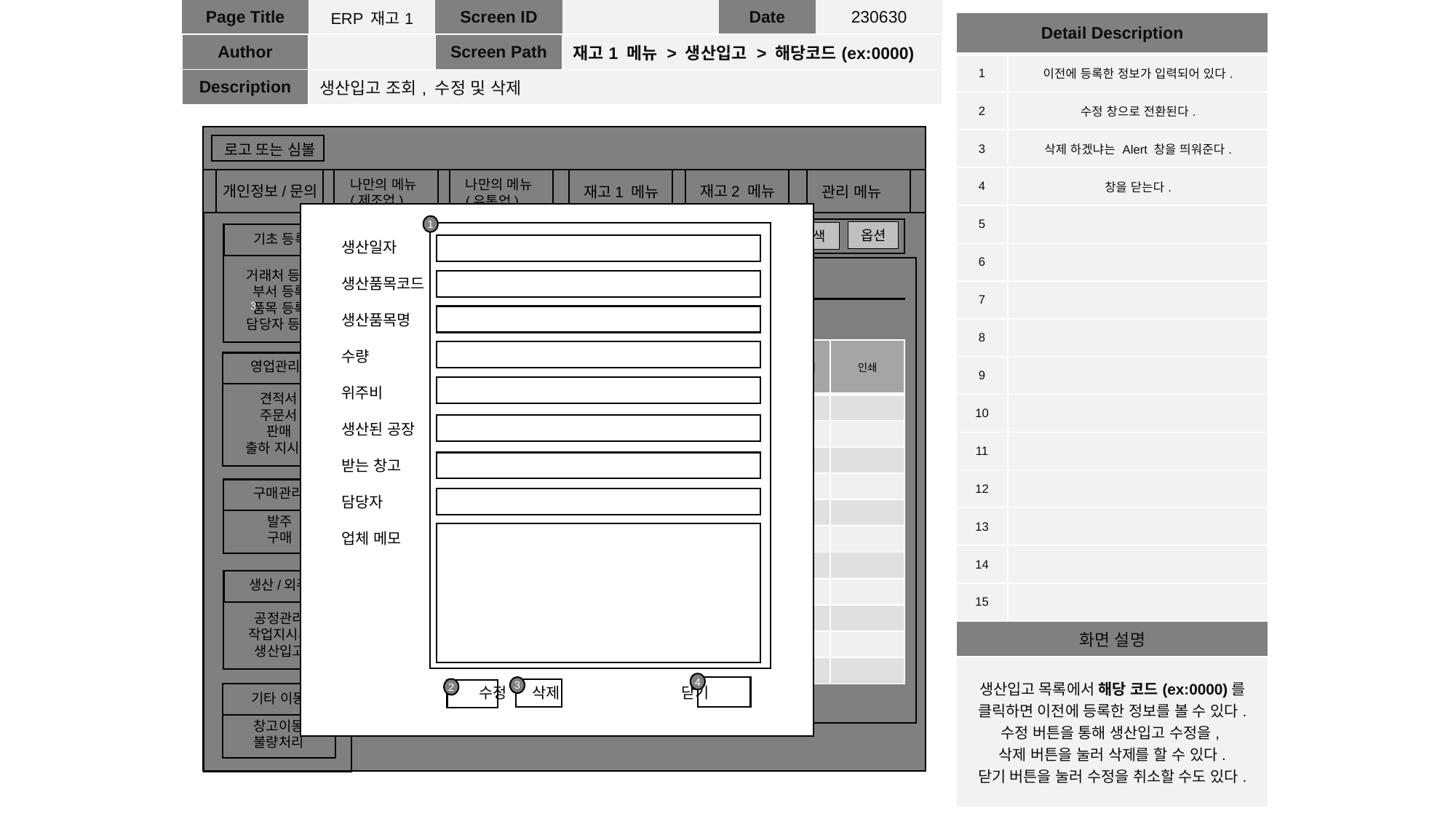

| Page Title | ERP 재고1 | Screen ID |  | Date | 230630 |
| --- | --- | --- | --- | --- | --- |
| Author |  | Screen Path | 재고1 메뉴 > 생산입고 > 해당코드(ex:0000) |  |  |
| Description | 생산입고 조회, 수정 및 삭제 |  |  |  |  |
| Detail Description |  |
| --- | --- |
| 1 | 이전에 등록한 정보가 입력되어 있다. |
| 2 | 수정 창으로 전환된다. |
| 3 | 삭제 하겠냐는 Alert 창을 띄워준다. |
| 4 | 창을 닫는다. |
| 5 |  |
| 6 |  |
| 7 |  |
| 8 |  |
| 9 |  |
| 10 |  |
| 11 |  |
| 12 |  |
| 13 |  |
| 14 |  |
| 15 |  |
| 화면 설명 |  |
| 생산입고 목록에서 해당 코드(ex:0000)를 클릭하면 이전에 등록한 정보를 볼 수 있다. 수정 버튼을 통해 생산입고 수정을, 삭제 버튼을 눌러 삭제를 할 수 있다. 닫기 버튼을 눌러 수정을 취소할 수도 있다. |  |

로고 또는 심볼

나만의 메뉴(제조업)
나만의 메뉴(유통업)
재고2 메뉴
개인정보/문의
재고1 메뉴
관리 메뉴

1

옵션

검색
생산입고 조회
거래처 리스트

기초 등록
생산일자

생산품목코드

생산품목명

수량

위주비

생산된 공장

받는 창고

담당자

업체 메모

거래처 등록
부서 등록
품목 등록
담당자 등록

| 전체 | 결재중 | 미확인 | 확인 | 생산입고 이력 조회 |
| --- | --- | --- | --- | --- |
3
3
1 2 3

>
>
|  | 입고번호 | 생산된 공장명 | 받는 창고명 | 품목 | 수량 | 작업지시서 | 인쇄 |
| --- | --- | --- | --- | --- | --- | --- | --- |
|  | 0000 |  |  |  |  |  |  |
|  |  |  |  |  |  |  |  |
|  |  |  |  |  |  |  |  |
|  |  |  |  |  |  |  |  |
|  |  |  |  |  |  |  |  |
|  |  |  |  |  |  |  |  |
|  |  |  |  |  |  |  |  |
|  |  |  |  |  |  |  |  |
|  |  |  |  |  |  |  |  |
|  |  |  |  |  |  |  |  |
|  |  |  |  |  |  |  |  |

영업관리

견적서
주문서
판매
출하 지시서
1

구매관리

발주
구매

생산/외주
공정관리
작업지시서
생산입고
3
2
1
4
3

                   수정      삭제                             닫기
2

기타 이동
창고이동
불량처리